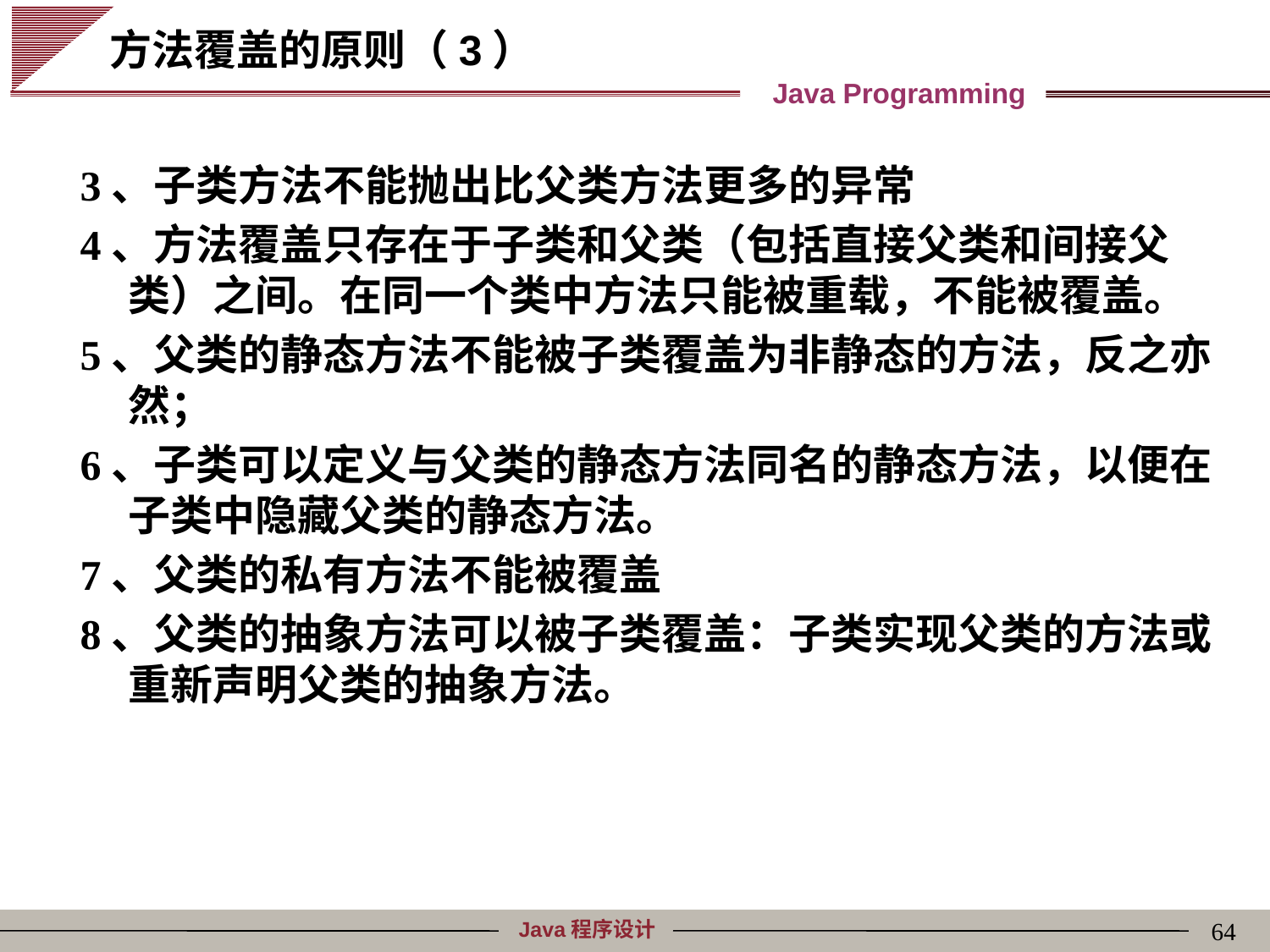

# 方法覆盖的原则（3）
3、子类方法不能抛出比父类方法更多的异常
4、方法覆盖只存在于子类和父类（包括直接父类和间接父类）之间。在同一个类中方法只能被重载，不能被覆盖。
5、父类的静态方法不能被子类覆盖为非静态的方法，反之亦然；
6、子类可以定义与父类的静态方法同名的静态方法，以便在子类中隐藏父类的静态方法。
7、父类的私有方法不能被覆盖
8、父类的抽象方法可以被子类覆盖：子类实现父类的方法或重新声明父类的抽象方法。